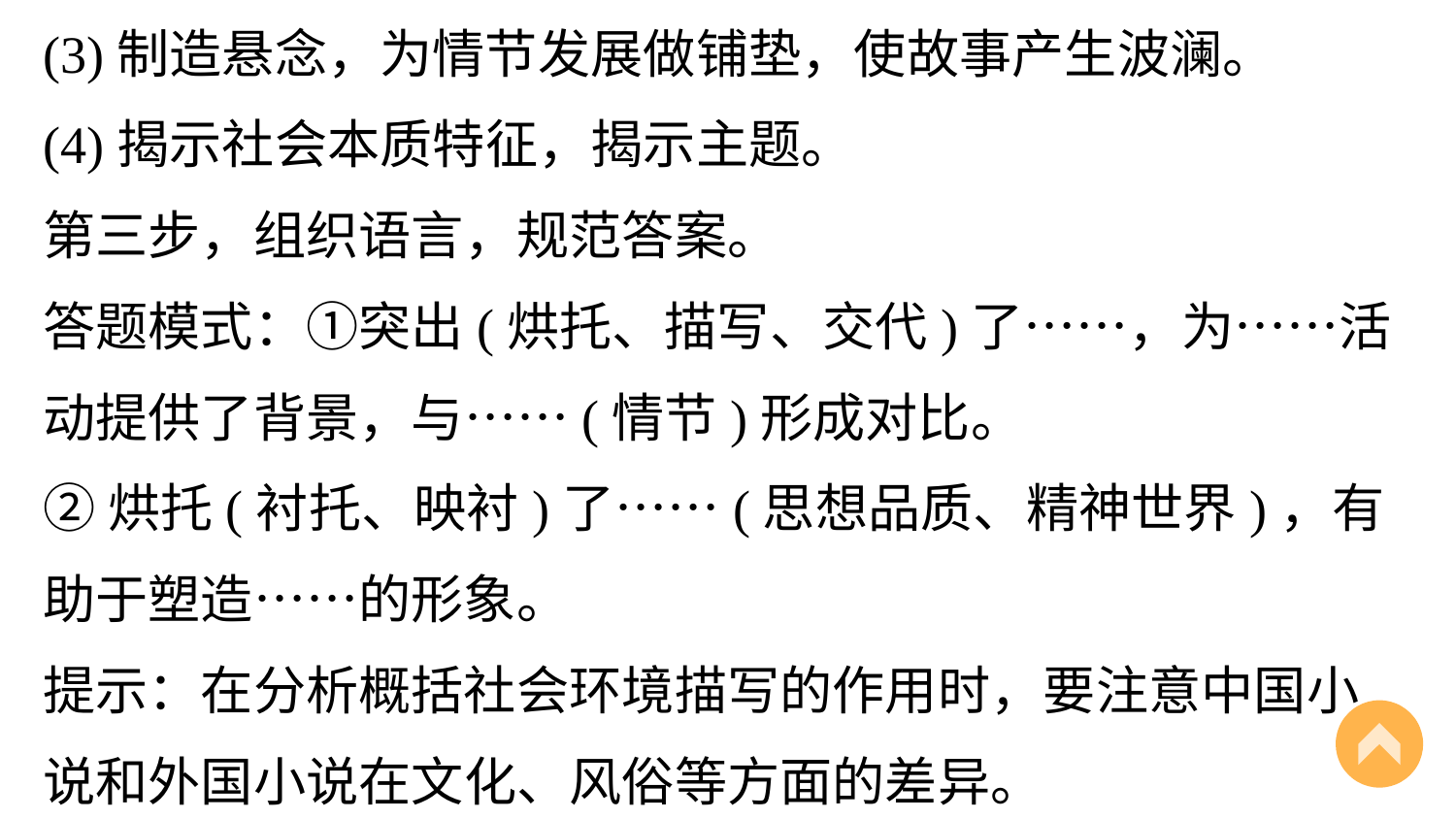

(3)制造悬念，为情节发展做铺垫，使故事产生波澜。
(4)揭示社会本质特征，揭示主题。
第三步，组织语言，规范答案。
答题模式：①突出(烘托、描写、交代)了……，为……活动提供了背景，与……(情节)形成对比。
②烘托(衬托、映衬)了……(思想品质、精神世界)，有助于塑造……的形象。
提示：在分析概括社会环境描写的作用时，要注意中国小说和外国小说在文化、风俗等方面的差异。